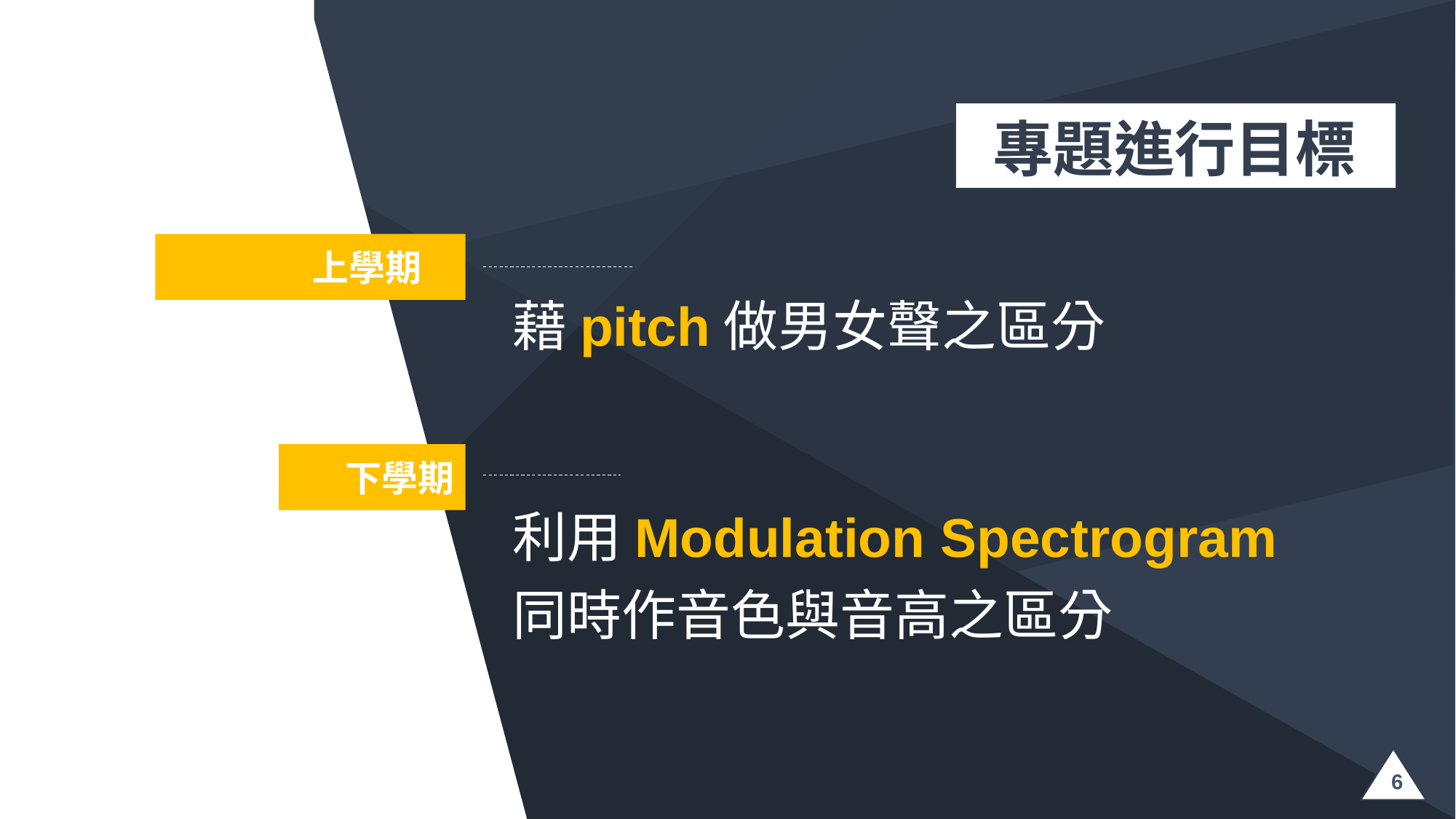

專題進行目標
      上學期
藉pitch做男女聲之區分

下學期
利用Modulation Spectrogram同時作音色與音高之區分

6